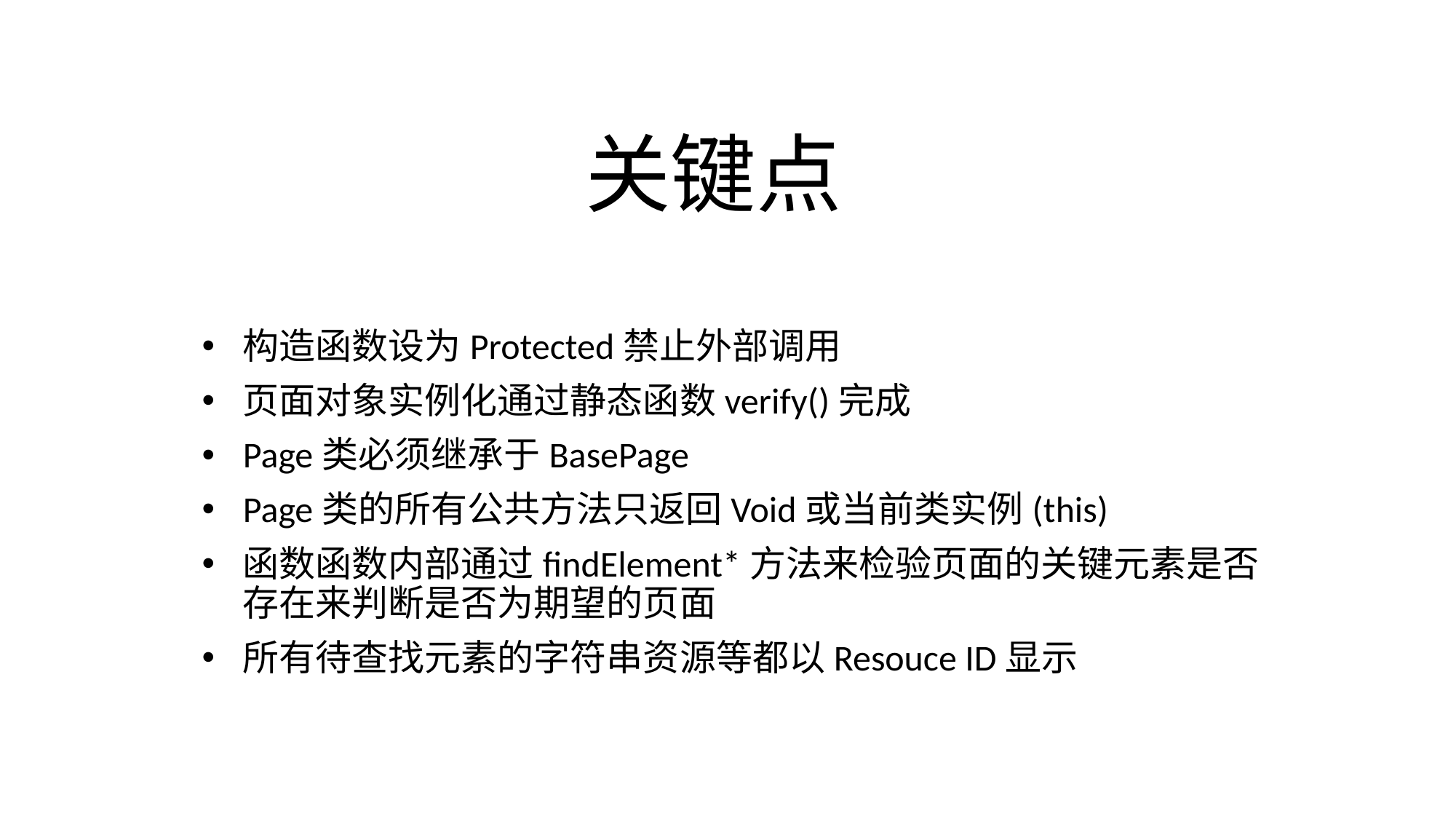

# 关键点
构造函数设为Protected禁止外部调用
页面对象实例化通过静态函数verify()完成
Page类必须继承于BasePage
Page类的所有公共方法只返回Void或当前类实例(this)
函数函数内部通过findElement*方法来检验页面的关键元素是否存在来判断是否为期望的页面
所有待查找元素的字符串资源等都以Resouce ID显示